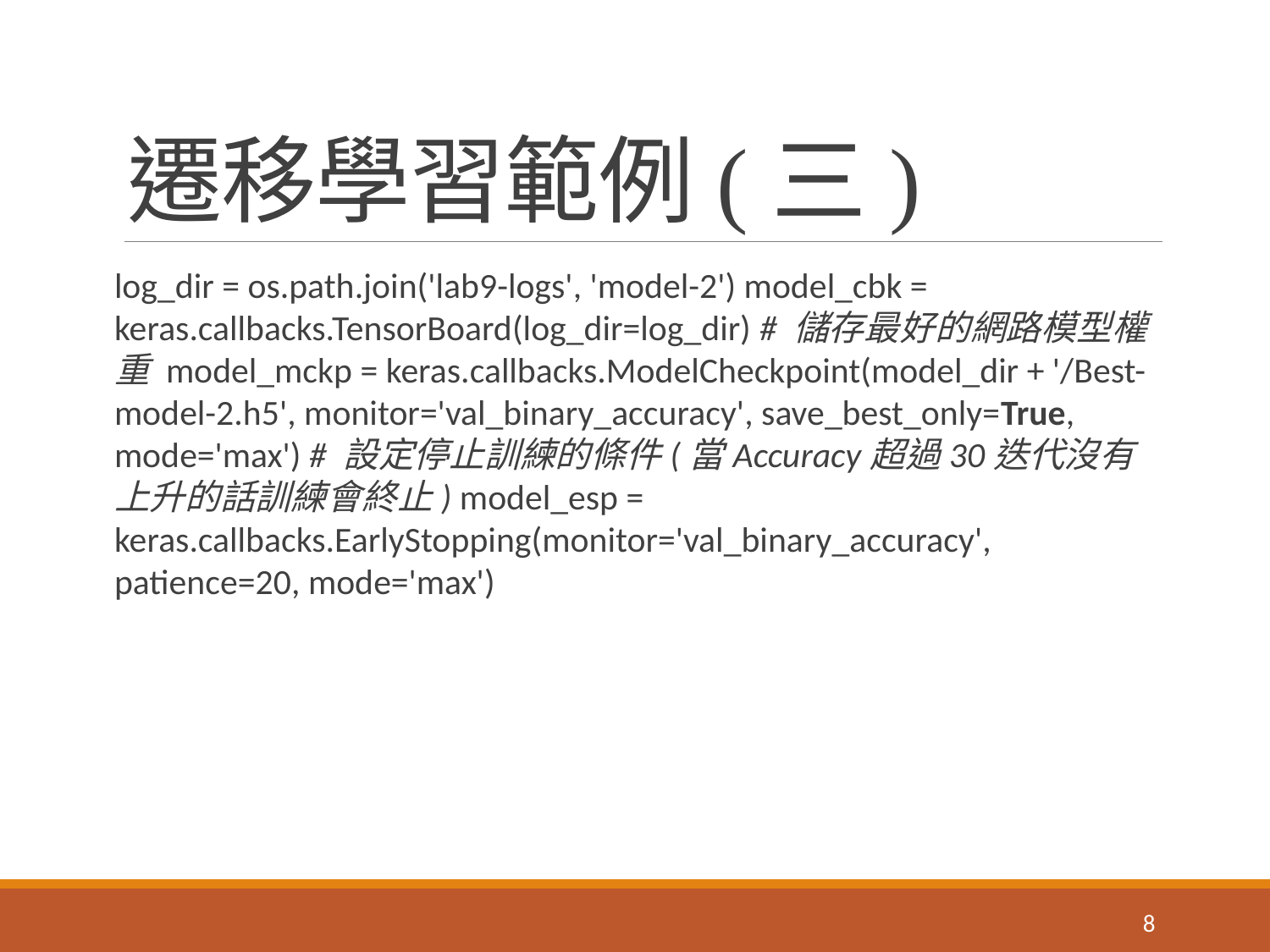

# 遷移學習範例(三)
log_dir = os.path.join('lab9-logs', 'model-2') model_cbk = keras.callbacks.TensorBoard(log_dir=log_dir) # 儲存最好的網路模型權重 model_mckp = keras.callbacks.ModelCheckpoint(model_dir + '/Best-model-2.h5', monitor='val_binary_accuracy', save_best_only=True, mode='max') # 設定停止訓練的條件(當Accuracy超過30迭代沒有上升的話訓練會終止) model_esp = keras.callbacks.EarlyStopping(monitor='val_binary_accuracy', patience=20, mode='max')
8